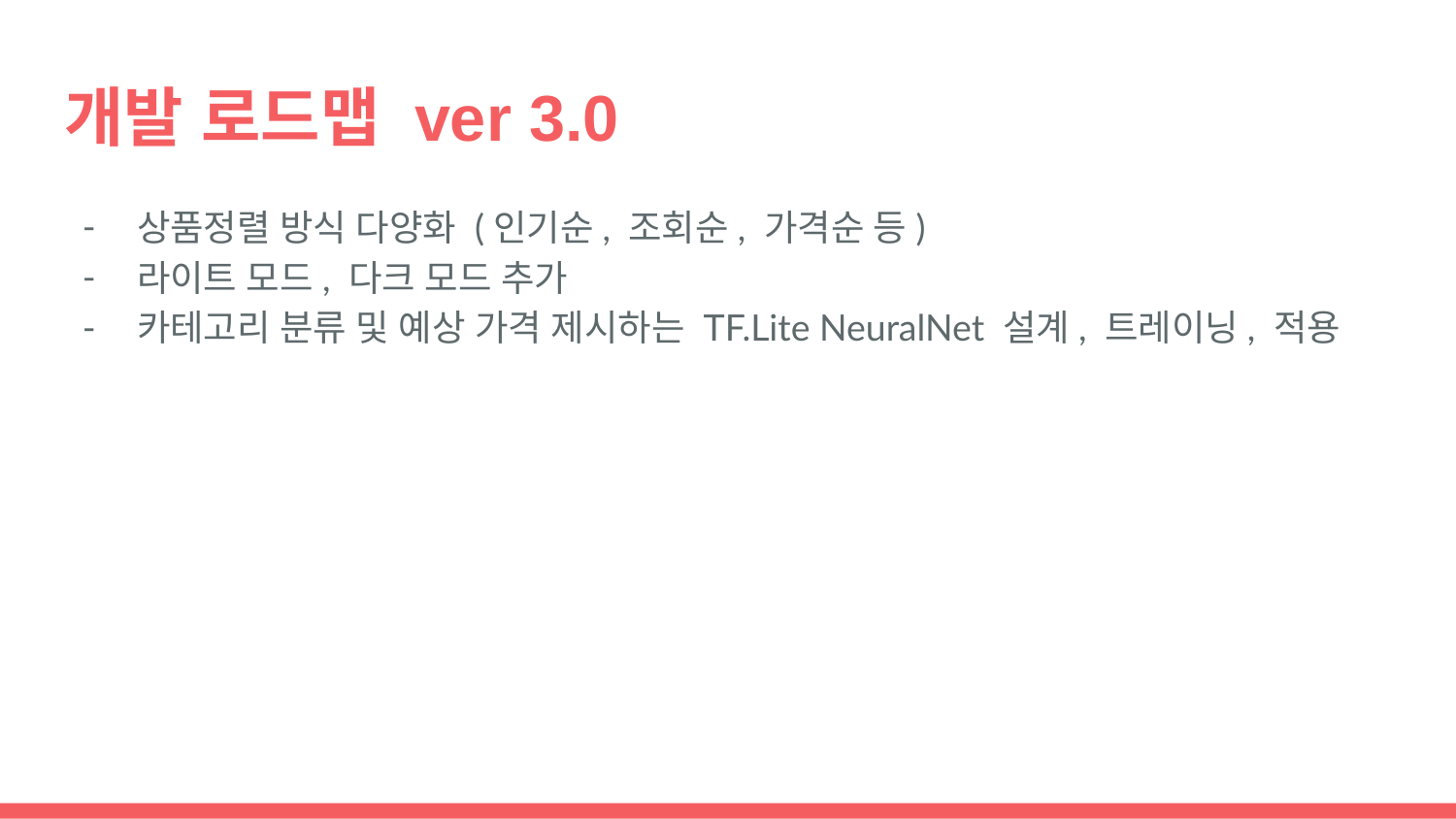

# 개발 로드맵 ver 3.0
상품정렬 방식 다양화 (인기순, 조회순, 가격순 등)
라이트 모드, 다크 모드 추가
카테고리 분류 및 예상 가격 제시하는 TF.Lite NeuralNet 설계, 트레이닝, 적용